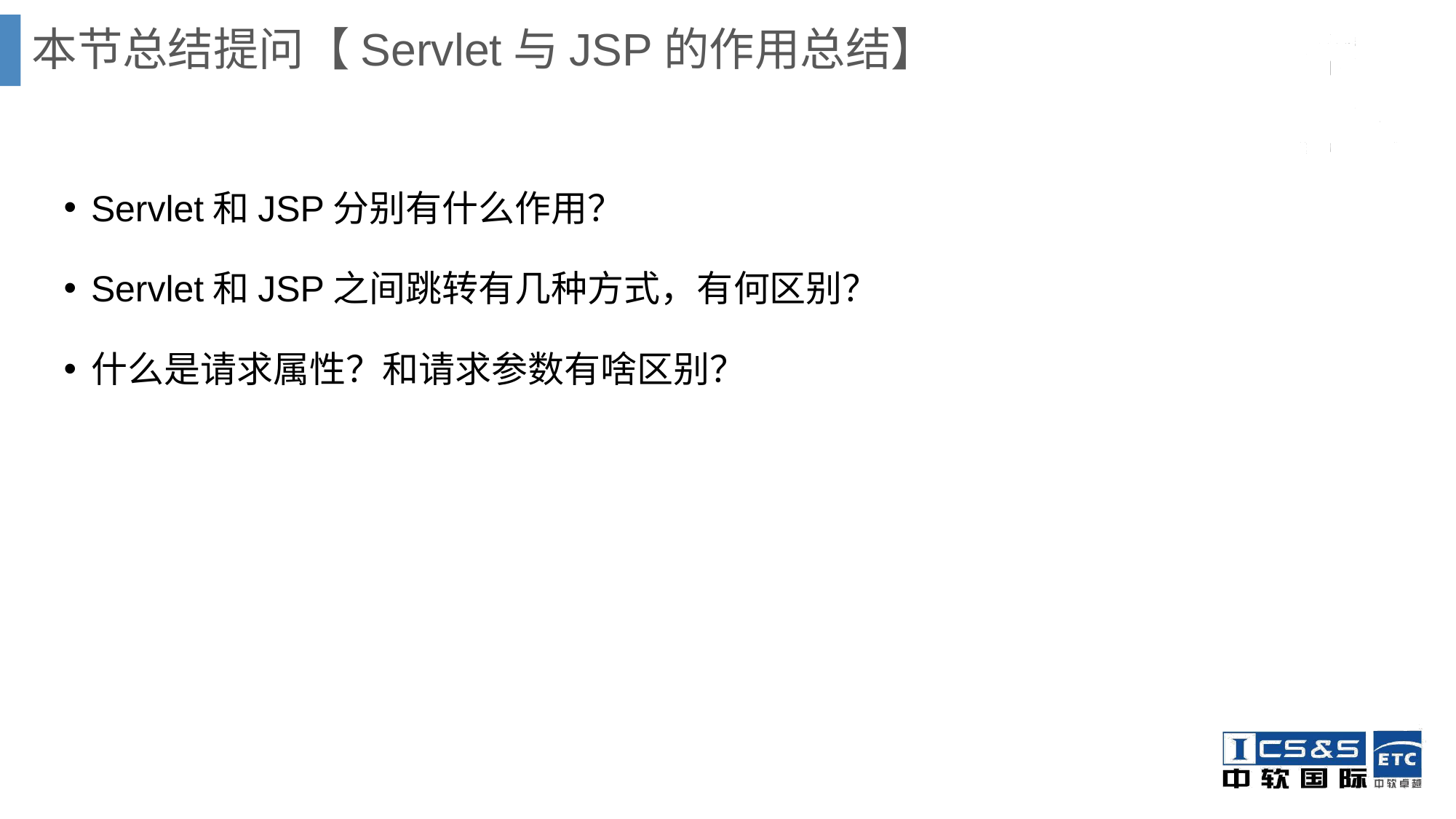

# 本节总结提问【Servlet与JSP的作用总结】
Servlet和JSP分别有什么作用？
Servlet和JSP之间跳转有几种方式，有何区别？
什么是请求属性？和请求参数有啥区别？